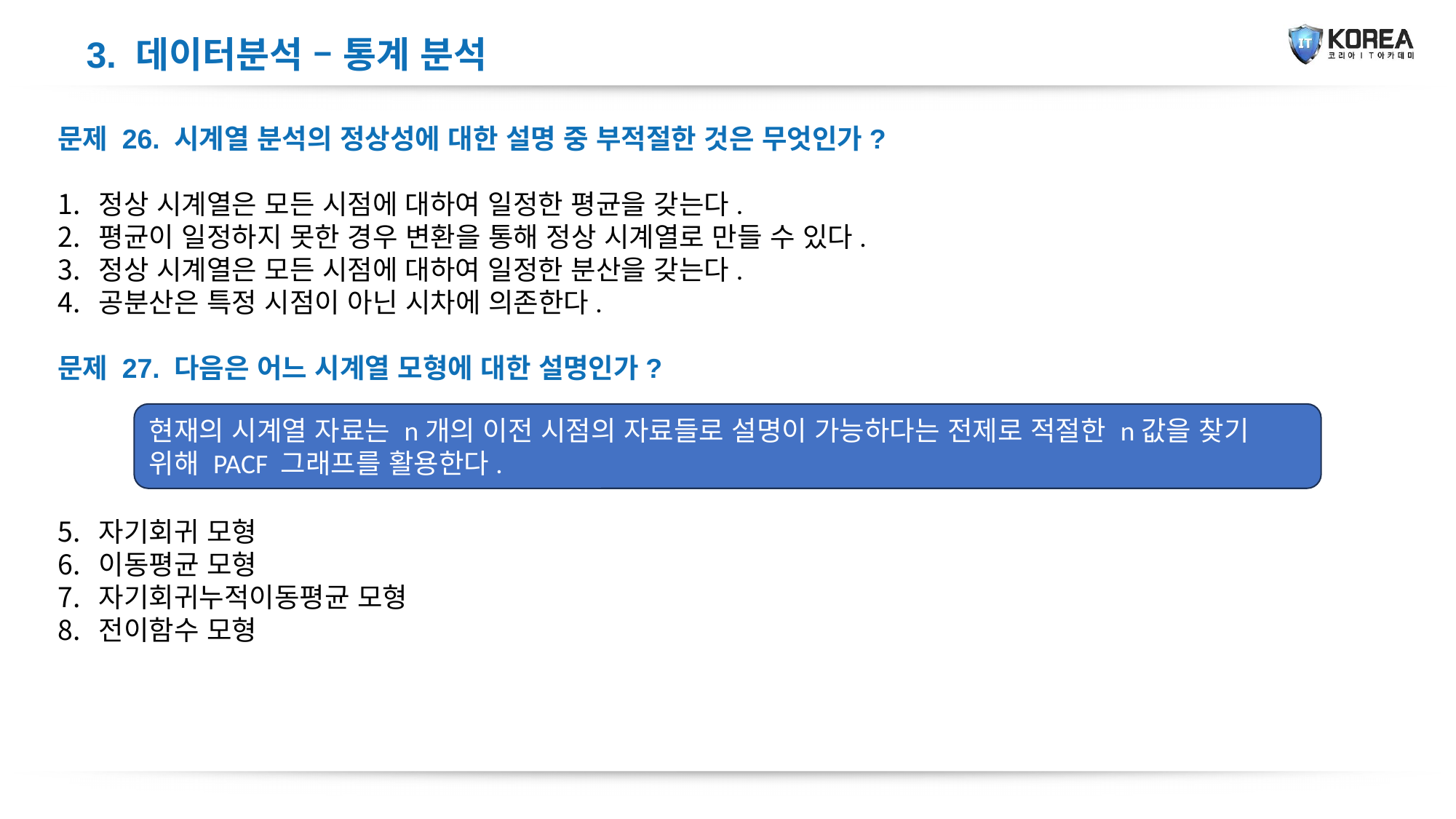

3. 데이터분석 – 통계 분석
문제 26. 시계열 분석의 정상성에 대한 설명 중 부적절한 것은 무엇인가?

정상 시계열은 모든 시점에 대하여 일정한 평균을 갖는다.
평균이 일정하지 못한 경우 변환을 통해 정상 시계열로 만들 수 있다.
정상 시계열은 모든 시점에 대하여 일정한 분산을 갖는다.
공분산은 특정 시점이 아닌 시차에 의존한다.

문제 27. 다음은 어느 시계열 모형에 대한 설명인가?

자기회귀 모형
이동평균 모형
자기회귀누적이동평균 모형
전이함수 모형
현재의 시계열 자료는 n개의 이전 시점의 자료들로 설명이 가능하다는 전제로 적절한 n값을 찾기 위해 PACF 그래프를 활용한다.